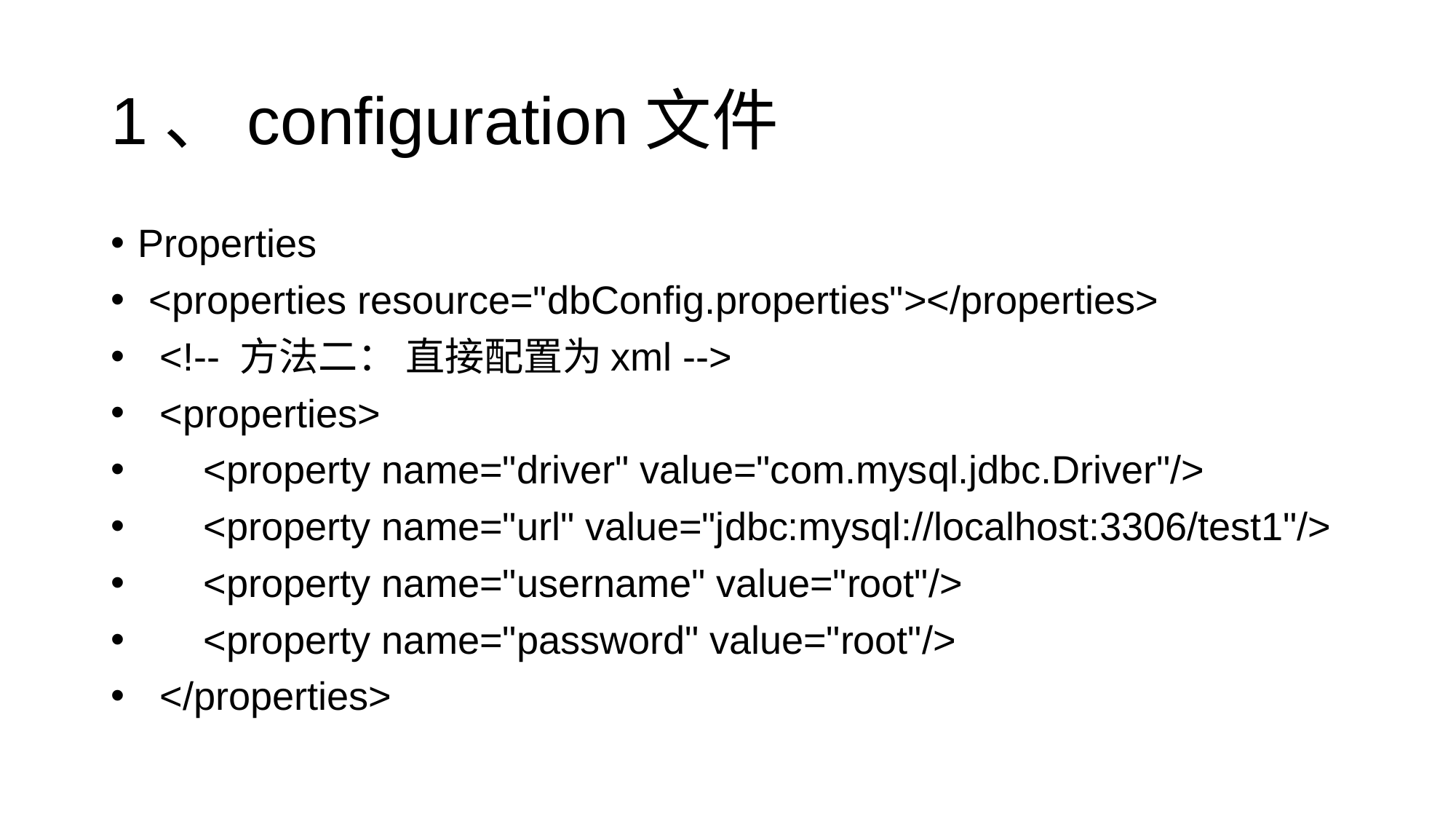

# 1、configuration文件
Properties
 <properties resource="dbConfig.properties"></properties>
  <!-- 方法二： 直接配置为xml -->
  <properties>
      <property name="driver" value="com.mysql.jdbc.Driver"/>
      <property name="url" value="jdbc:mysql://localhost:3306/test1"/>
      <property name="username" value="root"/>
      <property name="password" value="root"/>
  </properties>